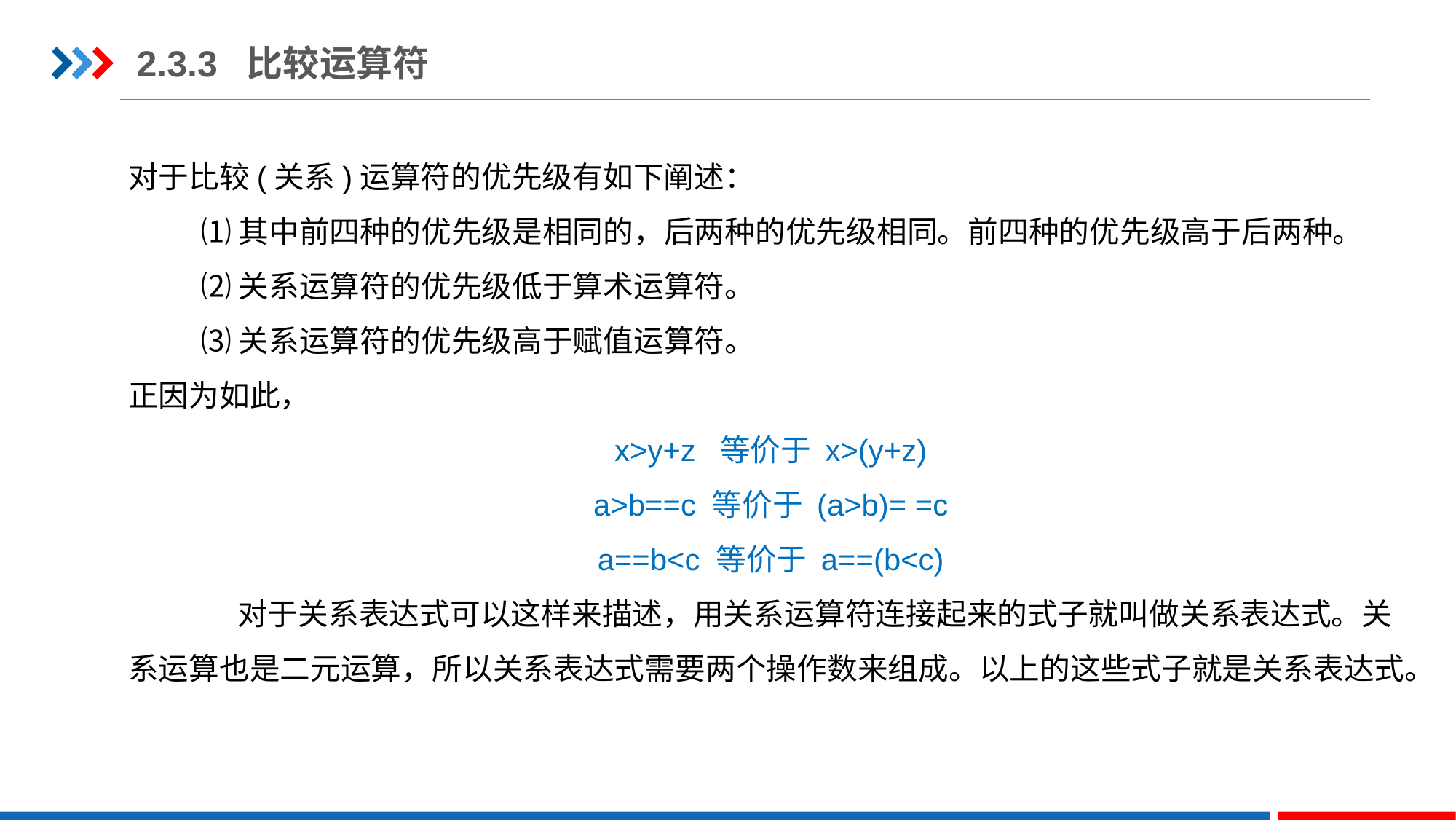

2.3.3  比较运算符
对于比较(关系)运算符的优先级有如下阐述：
⑴其中前四种的优先级是相同的，后两种的优先级相同。前四种的优先级高于后两种。
⑵关系运算符的优先级低于算术运算符。
⑶关系运算符的优先级高于赋值运算符。
正因为如此，
x>y+z  等价于 x>(y+z)
a>b==c 等价于 (a>b)= =c
a==b<c 等价于 a==(b<c)
	对于关系表达式可以这样来描述，用关系运算符连接起来的式子就叫做关系表达式。关系运算也是二元运算，所以关系表达式需要两个操作数来组成。以上的这些式子就是关系表达式。